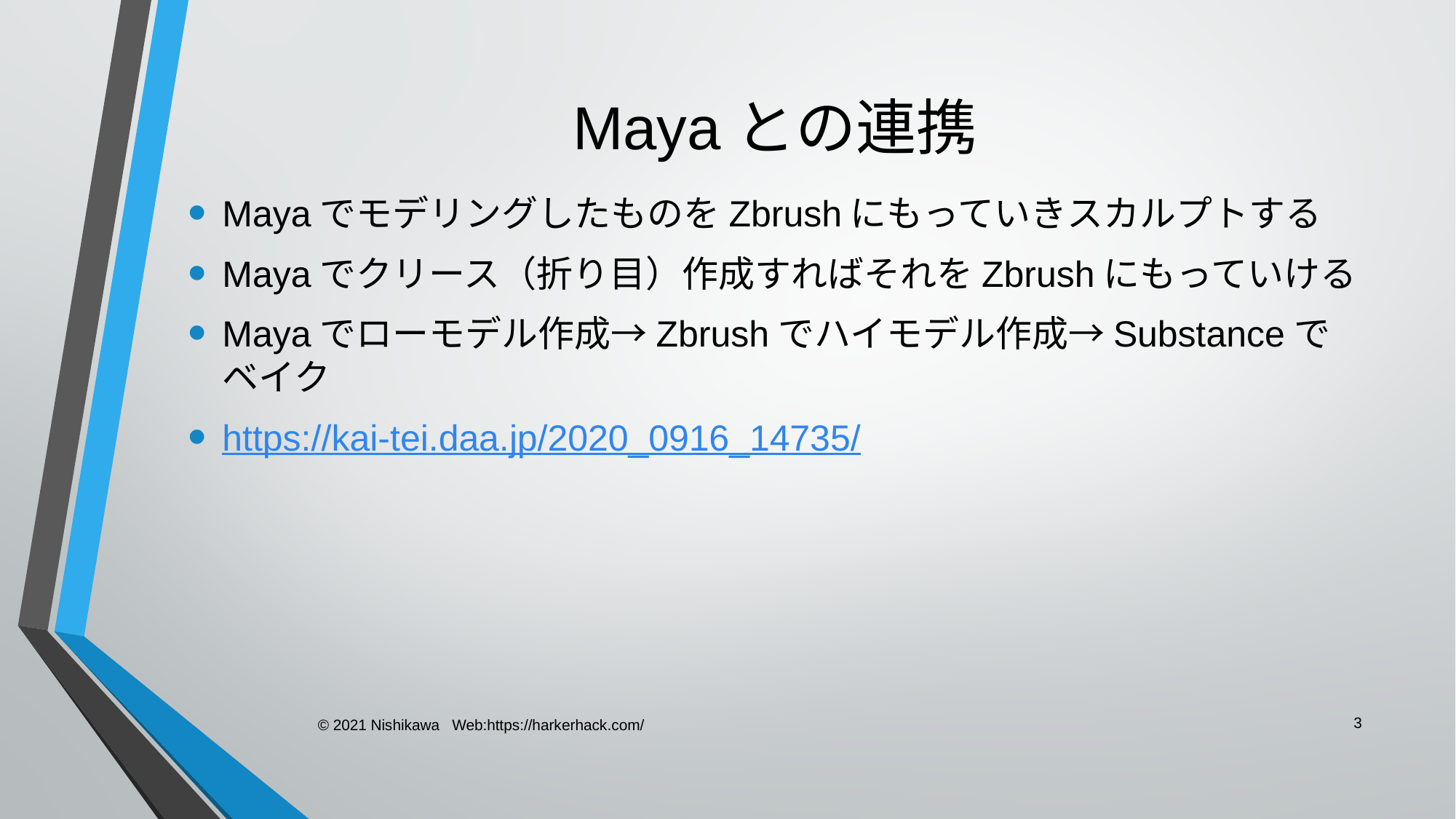

# Mayaとの連携
MayaでモデリングしたものをZbrushにもっていきスカルプトする
Mayaでクリース（折り目）作成すればそれをZbrushにもっていける
Mayaでローモデル作成→Zbrushでハイモデル作成→Substanceでベイク
https://kai-tei.daa.jp/2020_0916_14735/

3
© 2021 Nishikawa   Web:https://harkerhack.com/